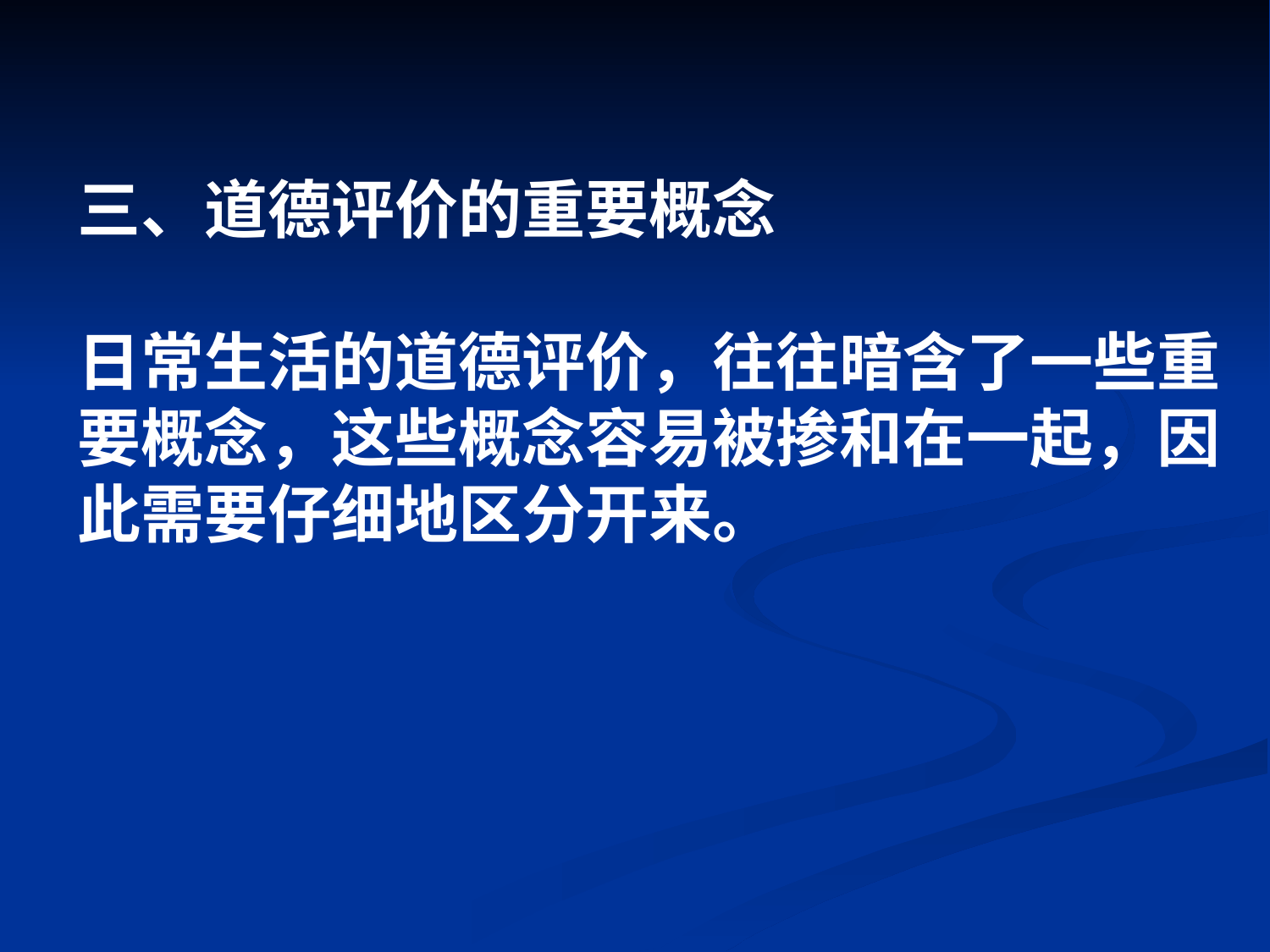

三、道德评价的重要概念

日常生活的道德评价，往往暗含了一些重要概念，这些概念容易被掺和在一起，因此需要仔细地区分开来。